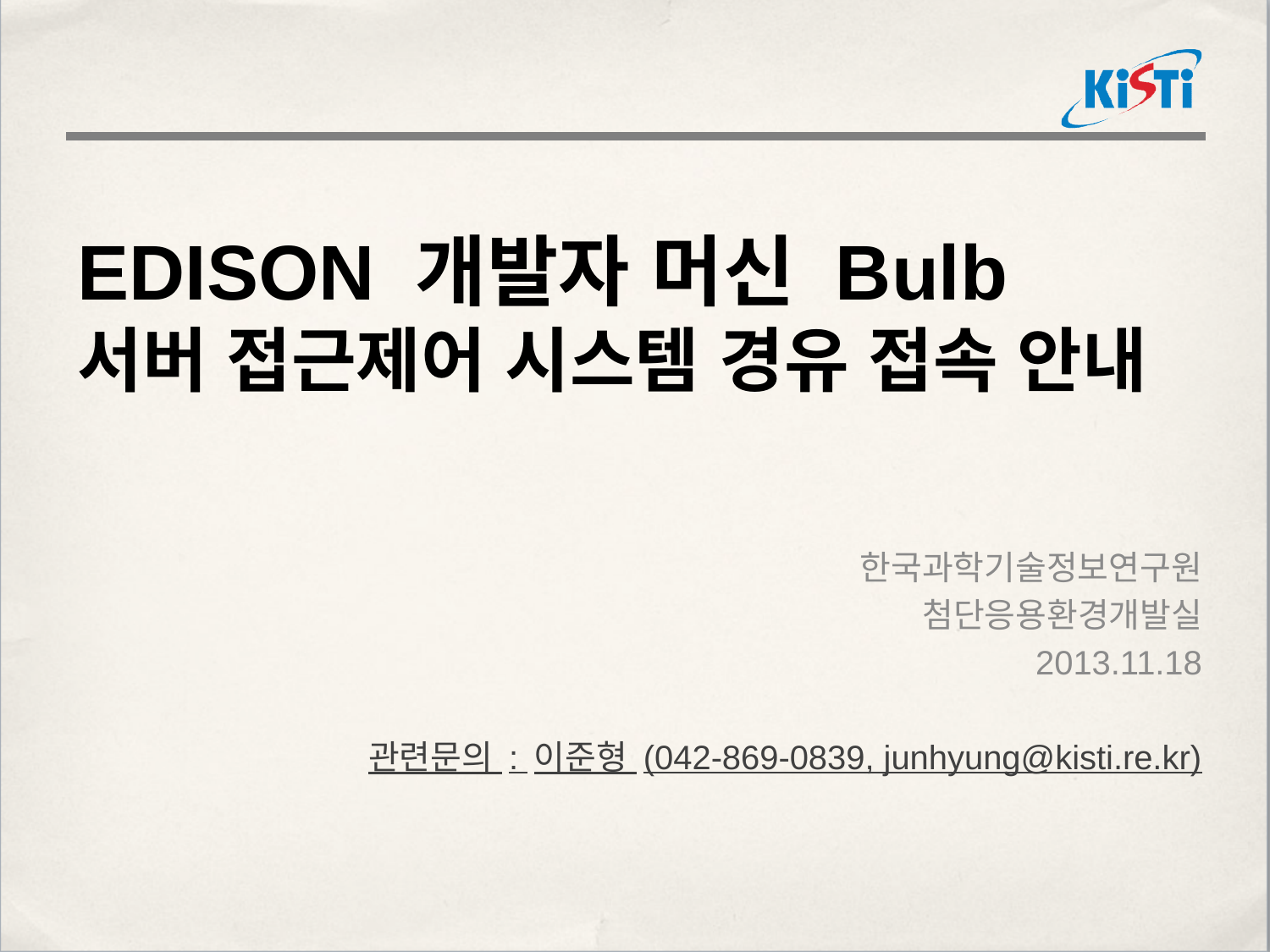

# EDISON 개발자 머신 Bulb 서버 접근제어 시스템 경유 접속 안내
한국과학기술정보연구원
첨단응용환경개발실
2013.11.18

관련문의 : 이준형 (042-869-0839, junhyung@kisti.re.kr)